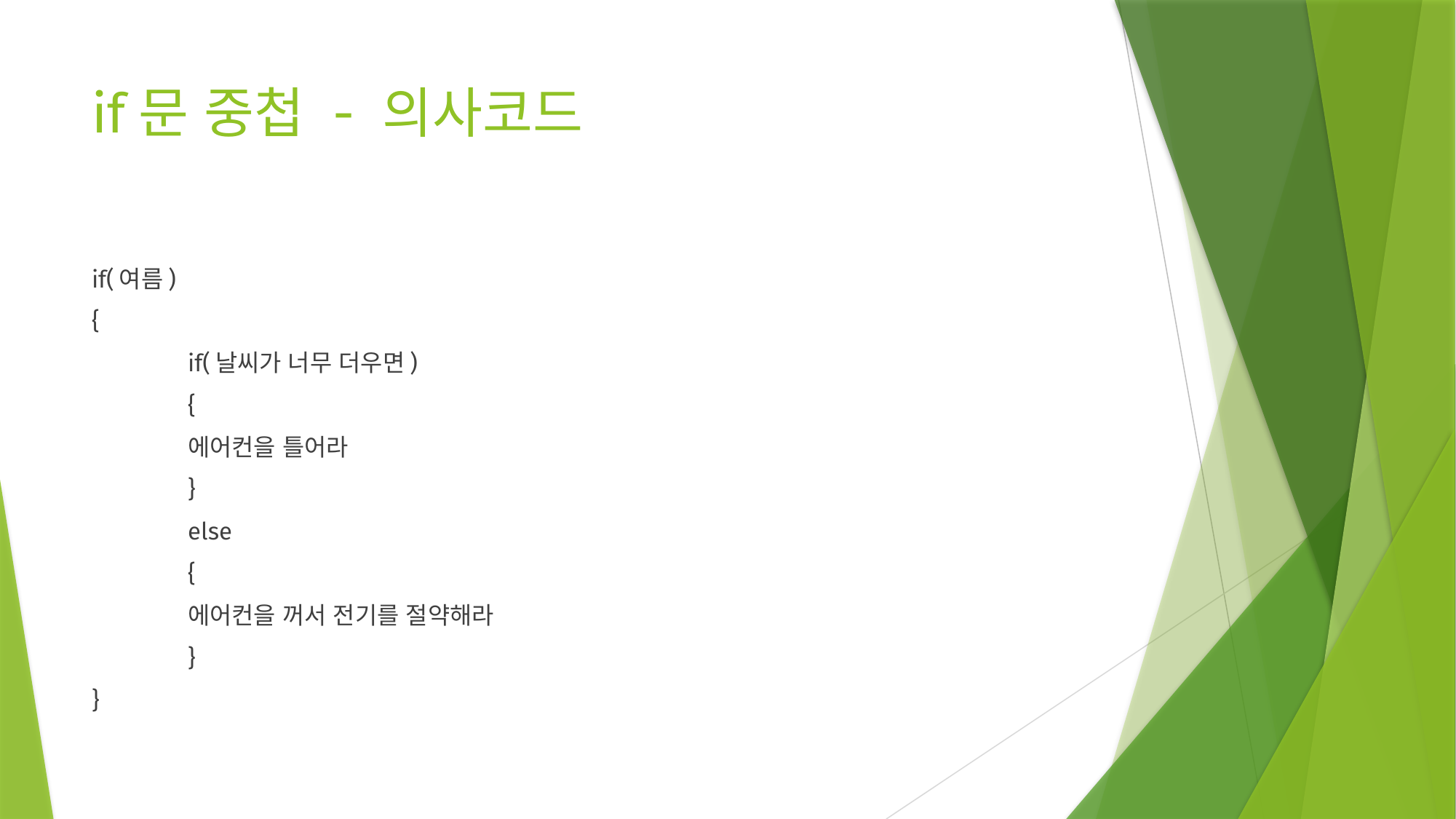

# if문 중첩 - 의사코드
if(여름)
{
	if(날씨가 너무 더우면)
	{
		에어컨을 틀어라
	}
	else
	{
		에어컨을 꺼서 전기를 절약해라
	}
}